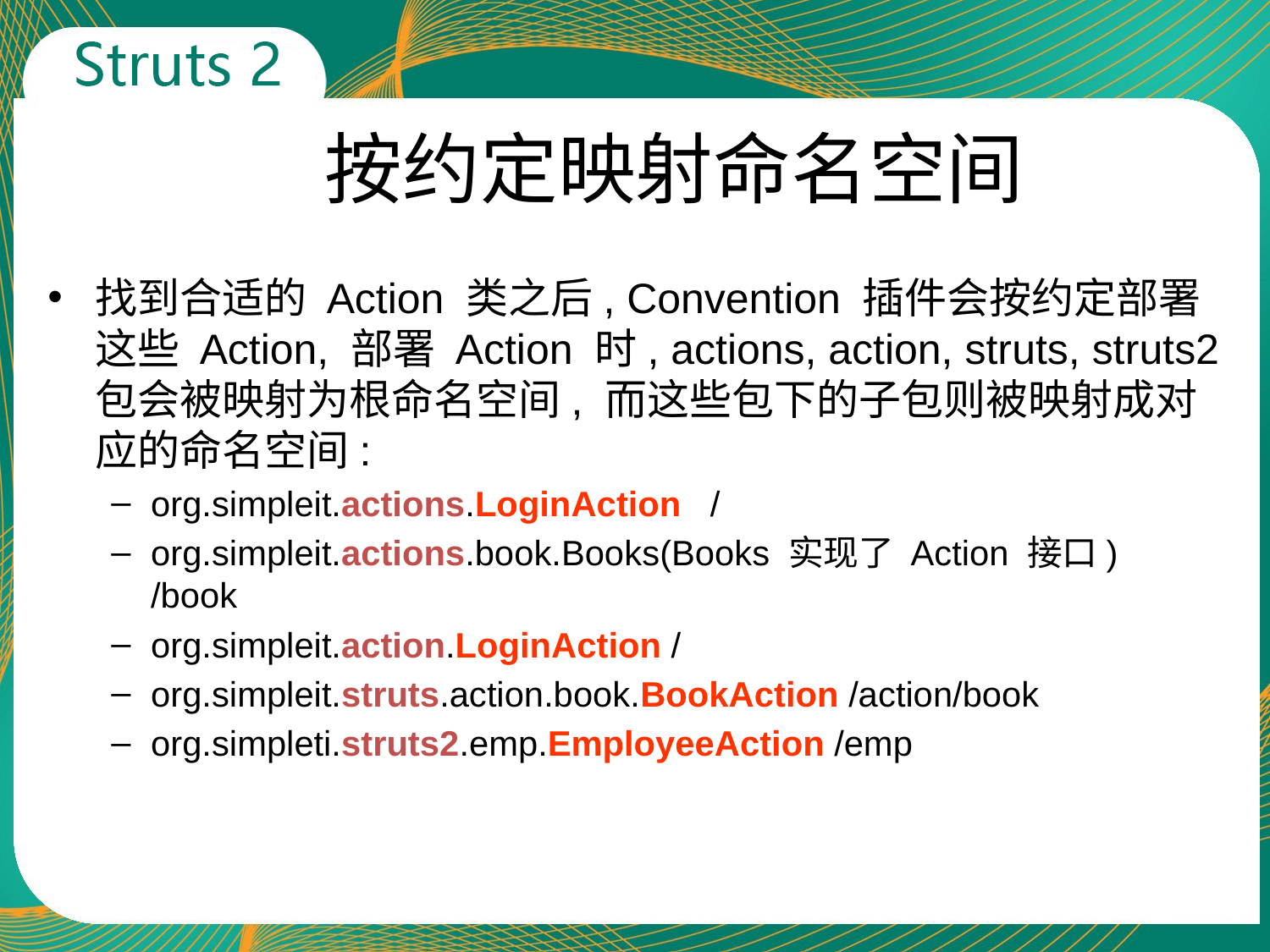

# 按约定映射命名空间
找到合适的 Action 类之后, Convention 插件会按约定部署这些 Action, 部署 Action 时, actions, action, struts, struts2 包会被映射为根命名空间, 而这些包下的子包则被映射成对应的命名空间:
org.simpleit.actions.LoginAction   /
org.simpleit.actions.book.Books(Books 实现了 Action 接口)  /book
org.simpleit.action.LoginAction /
org.simpleit.struts.action.book.BookAction /action/book
org.simpleti.struts2.emp.EmployeeAction /emp